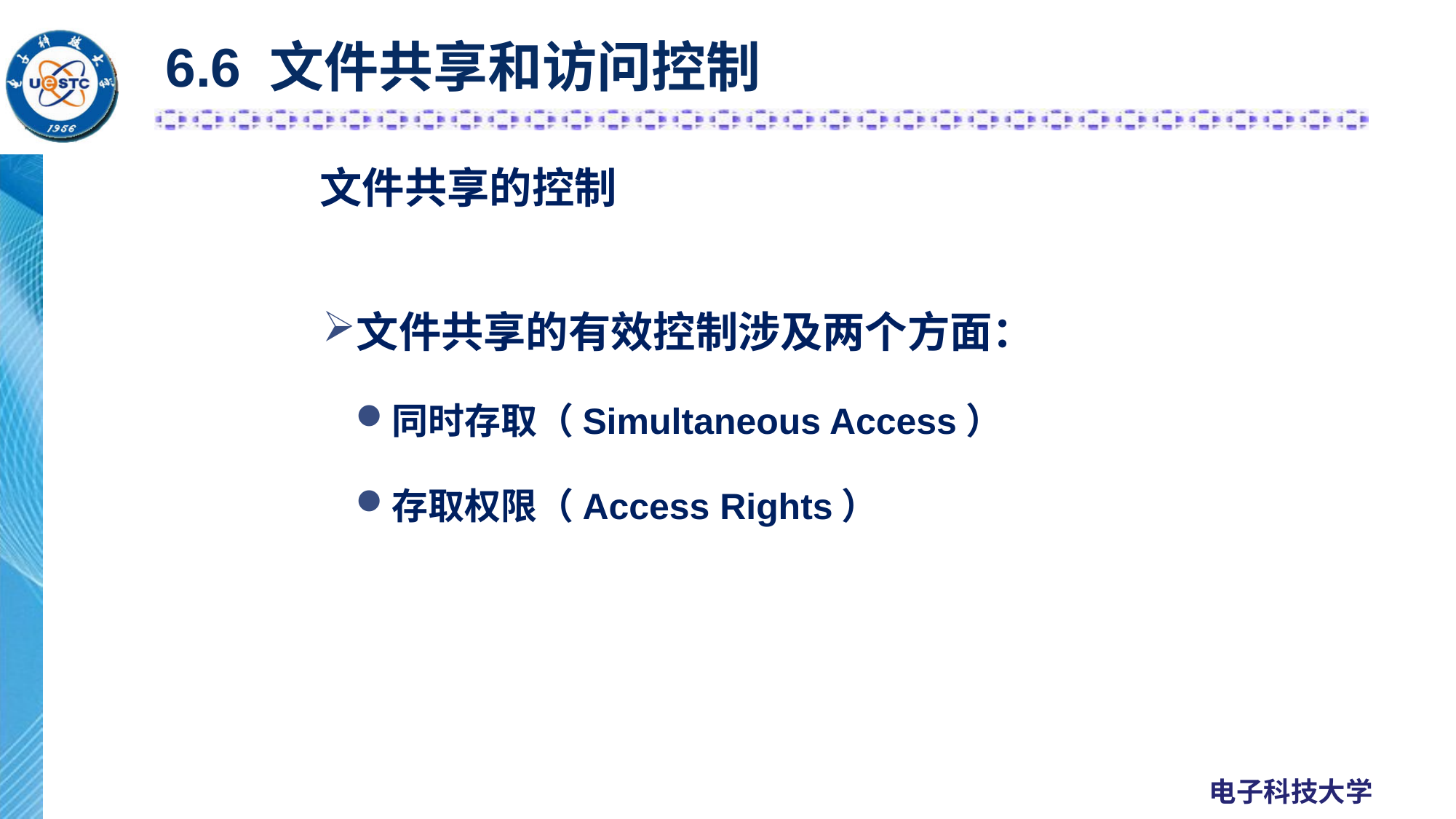

6.6 文件共享和访问控制
# 文件共享的控制

文件共享的有效控制涉及两个方面：

同时存取（Simultaneous Access）

存取权限（Access Rights）